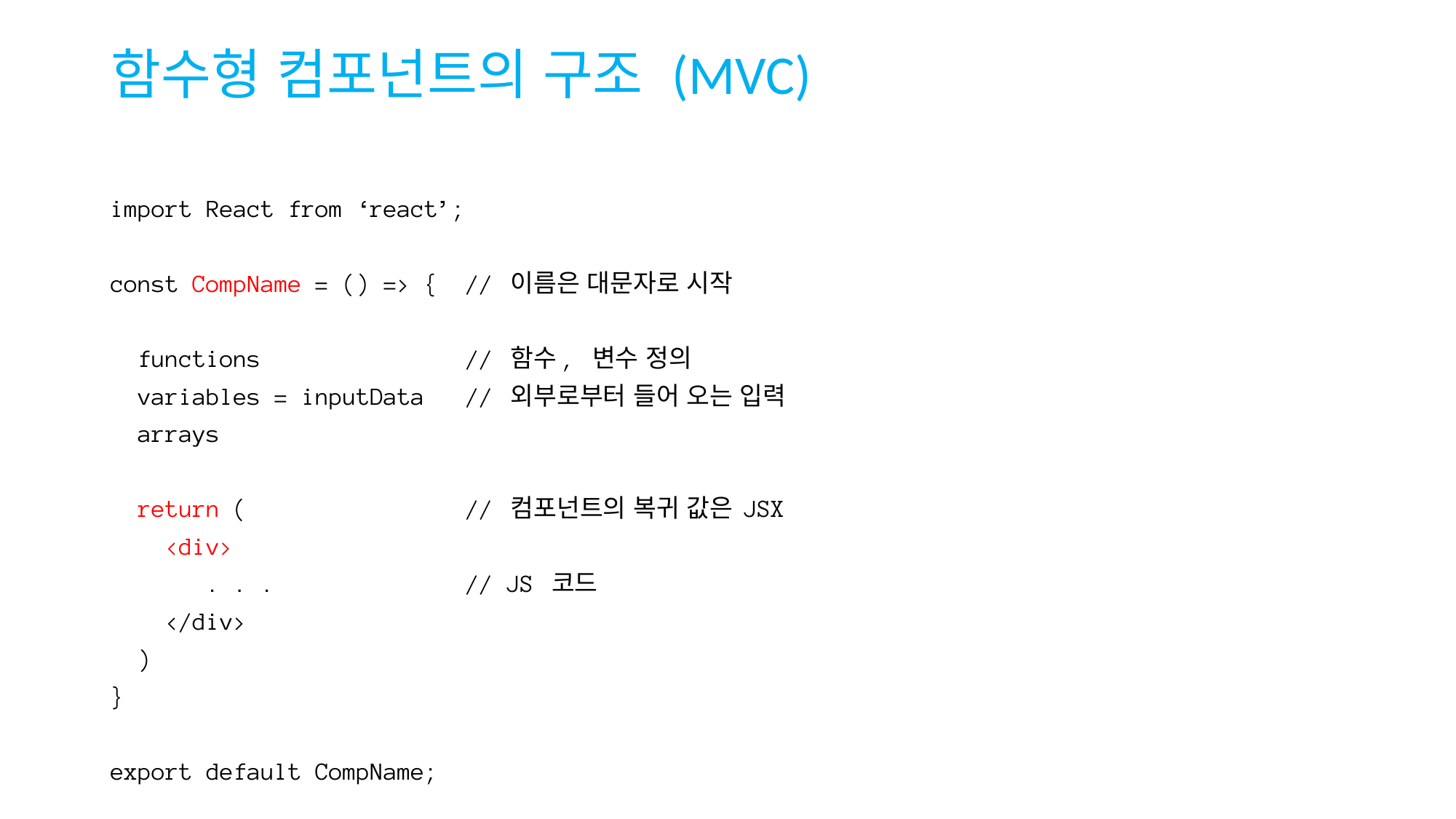

# 함수형 컴포넌트의 구조 (MVC)
import React from ‘react’;

const CompName = () => {  // 이름은 대문자로 시작

  functions               // 함수, 변수 정의
  variables = inputData   // 외부로부터 들어 오는 입력
  arrays

  return (                // 컴포넌트의 복귀 값은 JSX
    <div>
       . . .              // JS 코드
    </div>
  )
}

export default CompName;